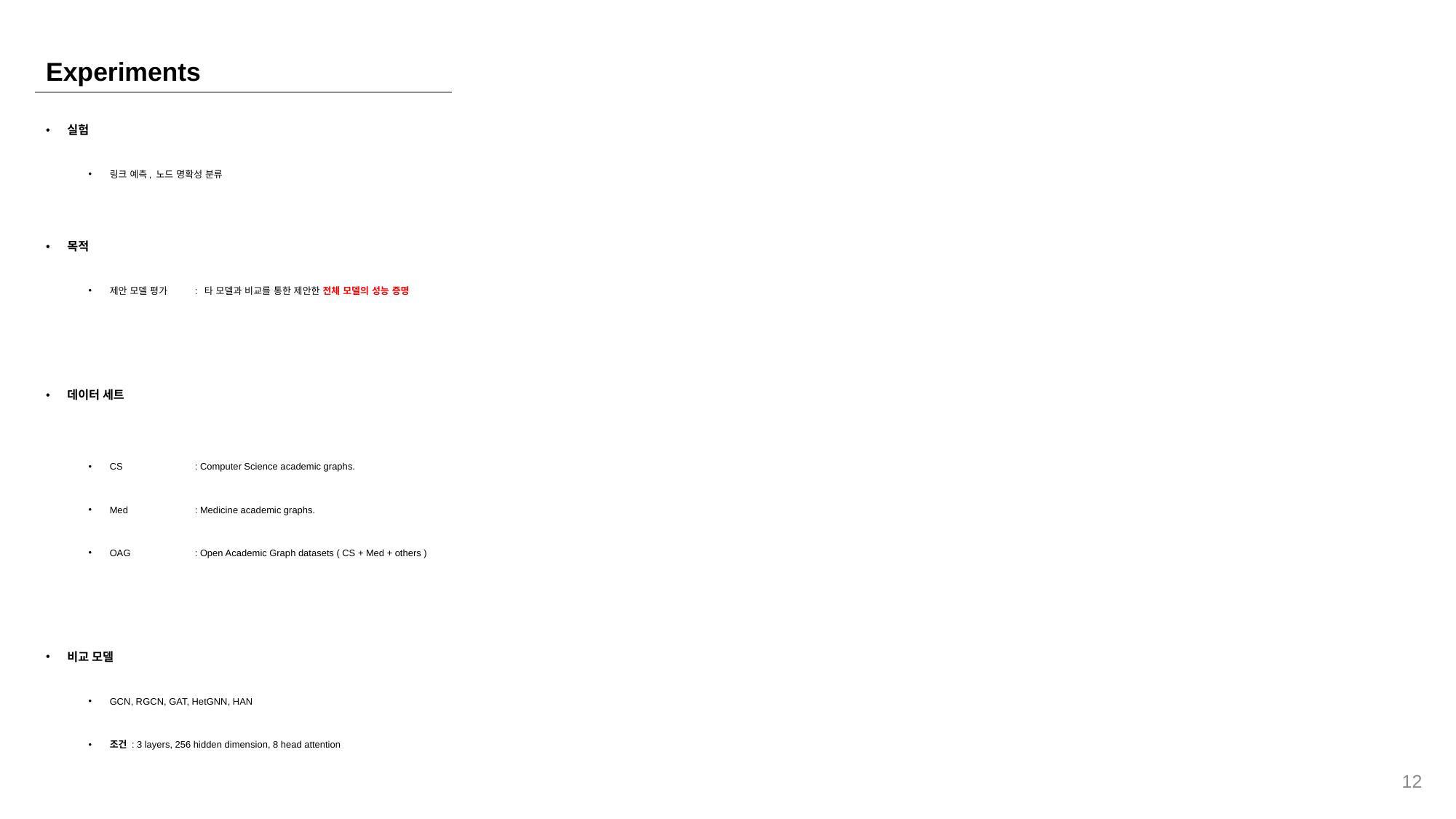

# Experiments
실험

링크 예측, 노드 명확성 분류

목적

제안 모델 평가				:  타 모델과 비교를 통한 제안한 전체 모델의 성능 증명

데이터 세트

CS		: Computer Science academic graphs.

Med		: Medicine academic graphs.

OAG		: Open Academic Graph datasets ( CS + Med + others )

비교 모델

GCN, RGCN, GAT, HetGNN, HAN

조건 : 3 layers, 256 hidden dimension, 8 head attention
12